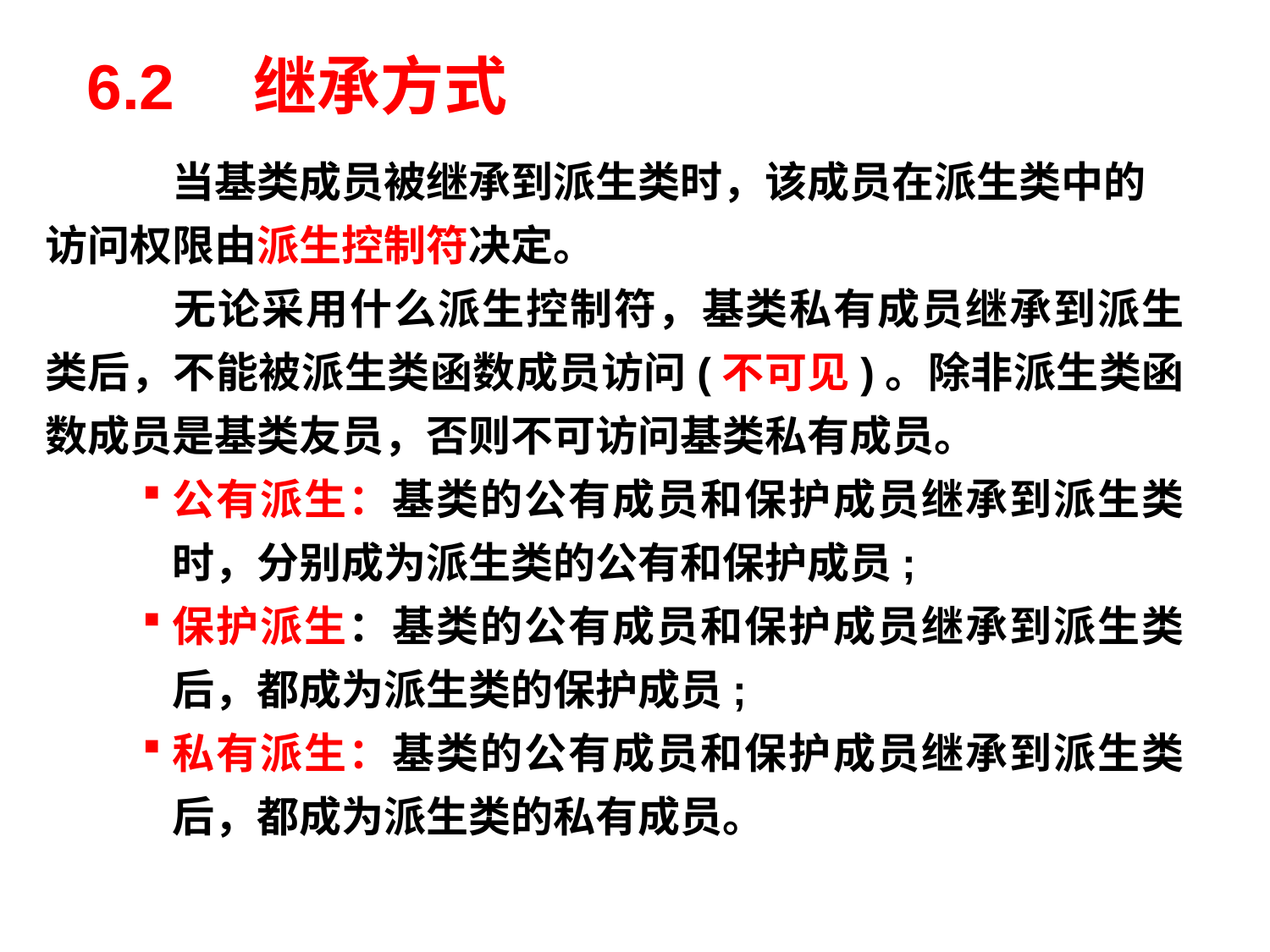

# 6.2　继承方式
	当基类成员被继承到派生类时，该成员在派生类中的访问权限由派生控制符决定。
	无论采用什么派生控制符，基类私有成员继承到派生类后，不能被派生类函数成员访问(不可见)。除非派生类函数成员是基类友员，否则不可访问基类私有成员。
公有派生：基类的公有成员和保护成员继承到派生类时，分别成为派生类的公有和保护成员;
保护派生：基类的公有成员和保护成员继承到派生类后，都成为派生类的保护成员;
私有派生：基类的公有成员和保护成员继承到派生类后，都成为派生类的私有成员。